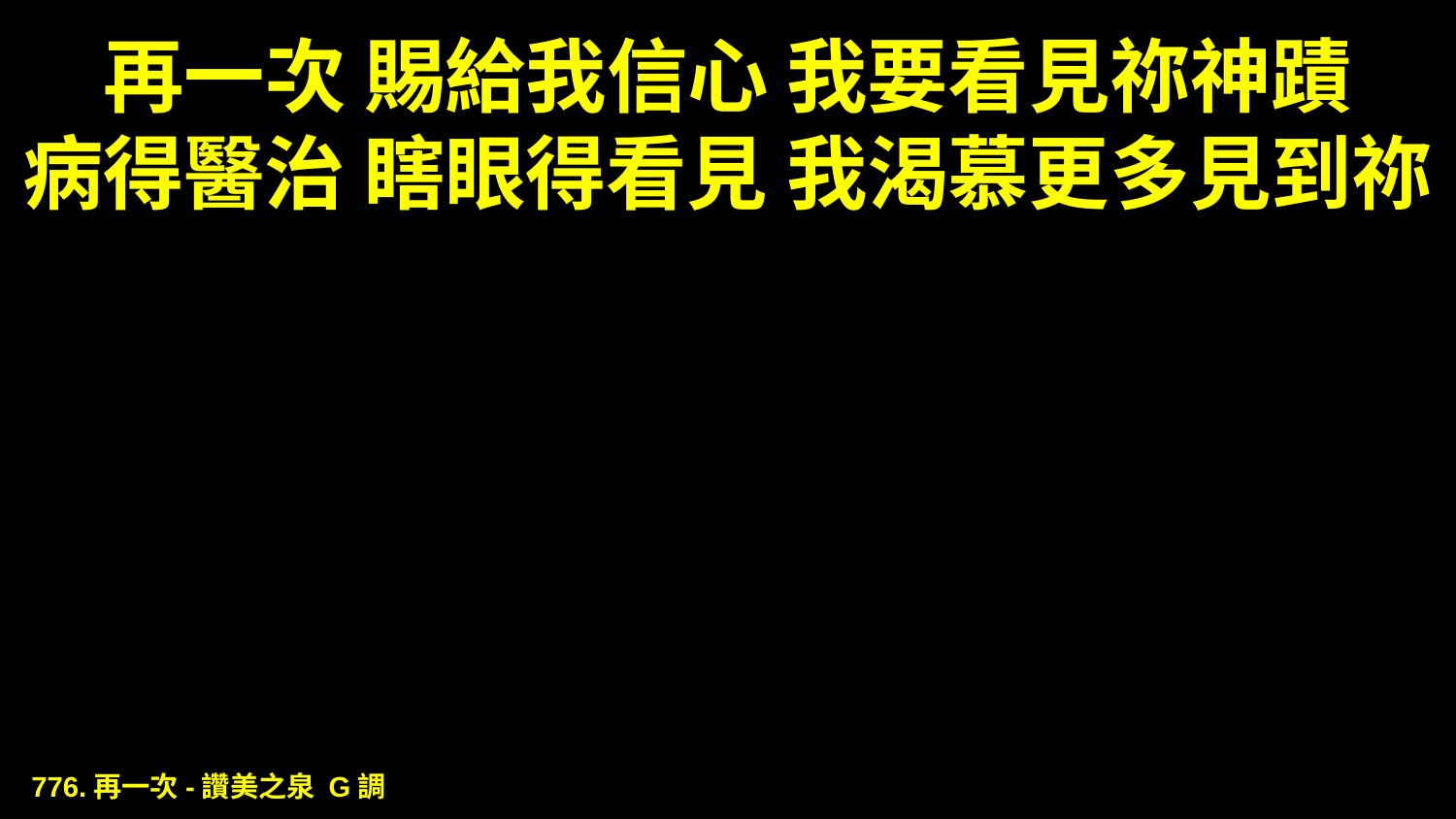

# 再一次 賜給我信心 我要看見祢神蹟 病得醫治 瞎眼得看見 我渴慕更多見到祢
776.再一次-讚美之泉 G調